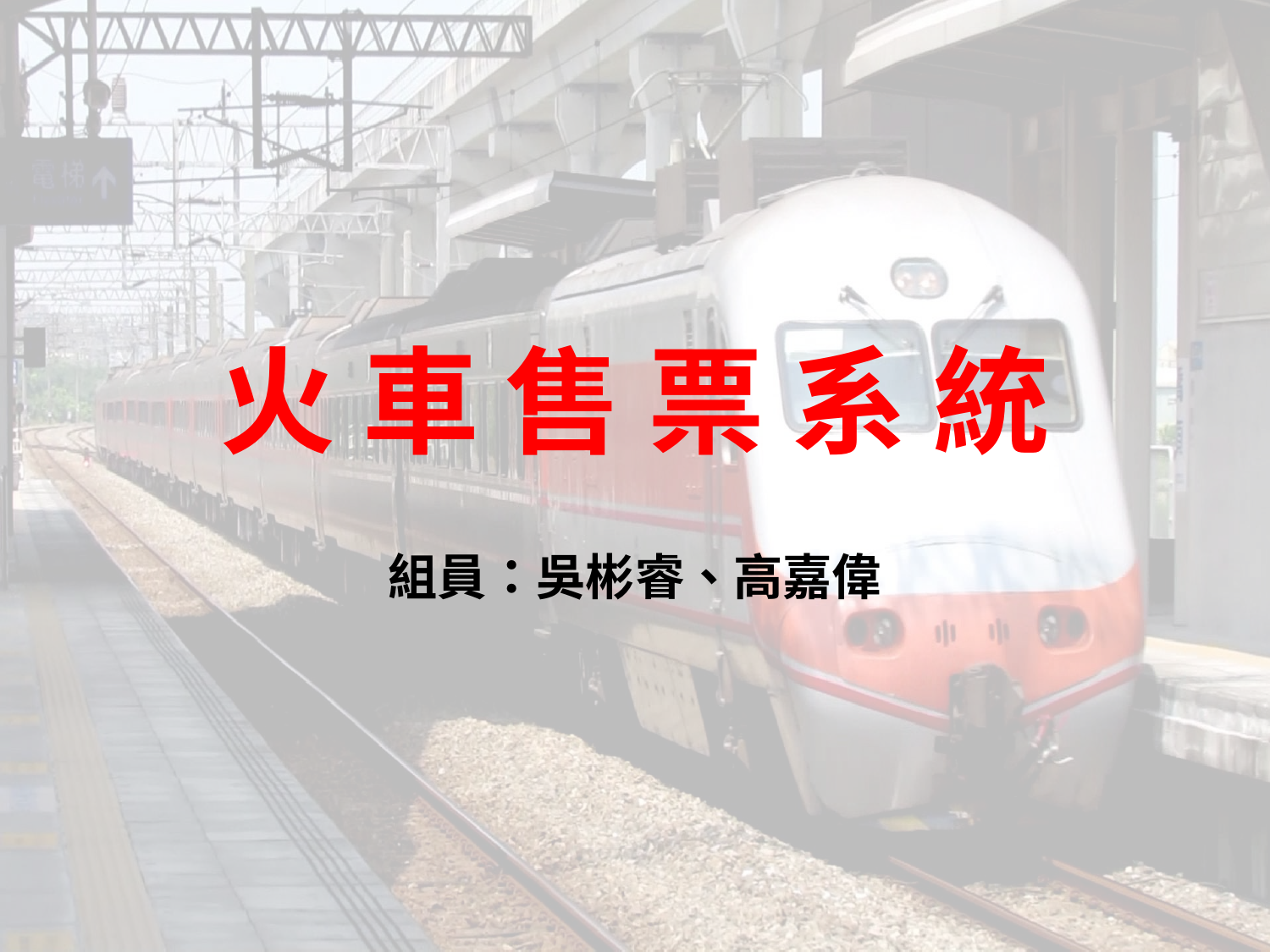

# 火 車 售 票 系 統
組員：吳彬睿、高嘉偉